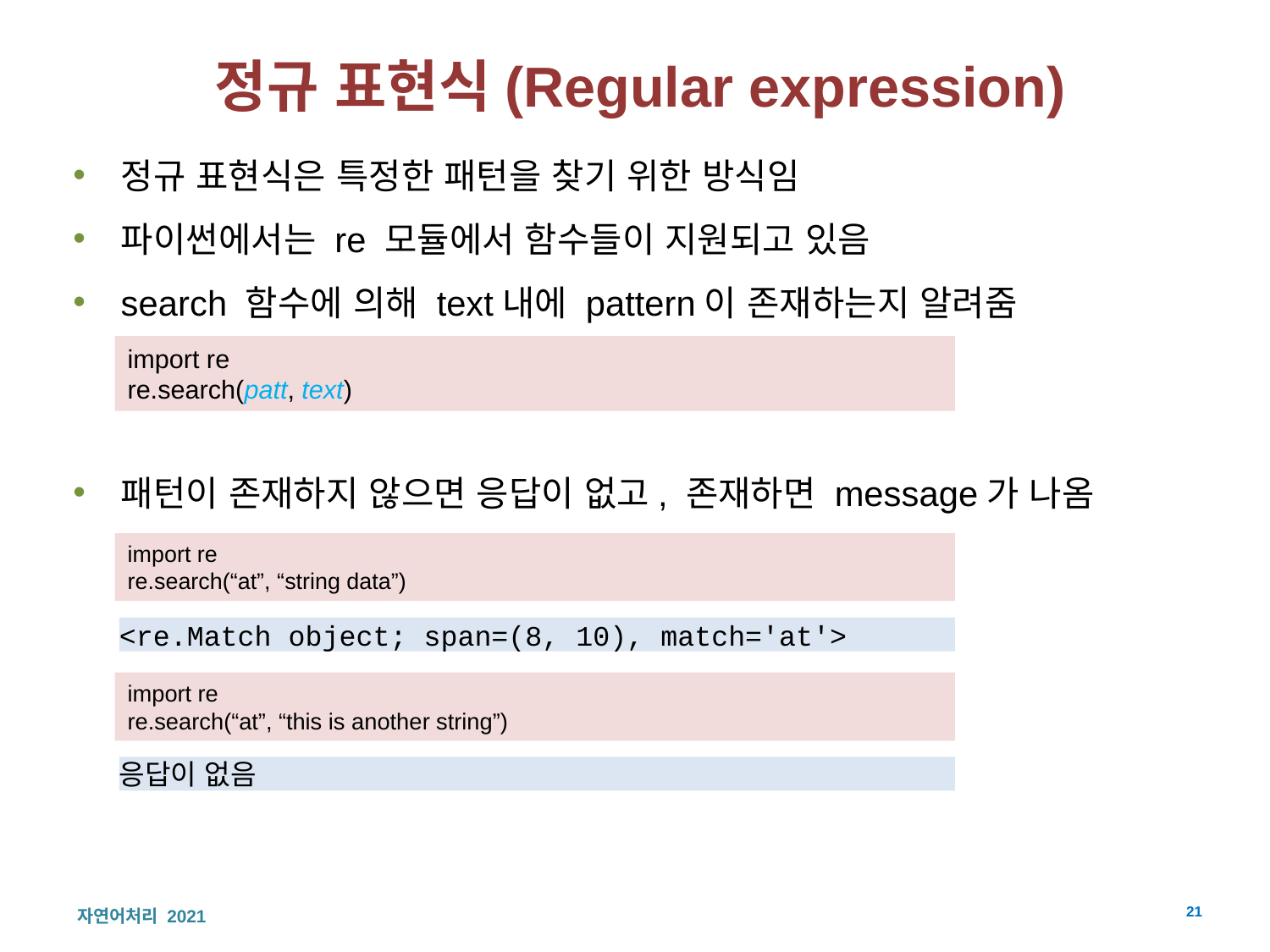

# 정규 표현식(Regular expression)
정규 표현식은 특정한 패턴을 찾기 위한 방식임
파이썬에서는 re 모듈에서 함수들이 지원되고 있음
search 함수에 의해 text내에 pattern이 존재하는지 알려줌

패턴이 존재하지 않으면 응답이 없고, 존재하면 message가 나옴

import re
re.search(patt, text)
import re
re.search(“at”, “string data”)
<re.Match object; span=(8, 10), match='at'>
import re
re.search(“at”, “this is another string”)
응답이 없음